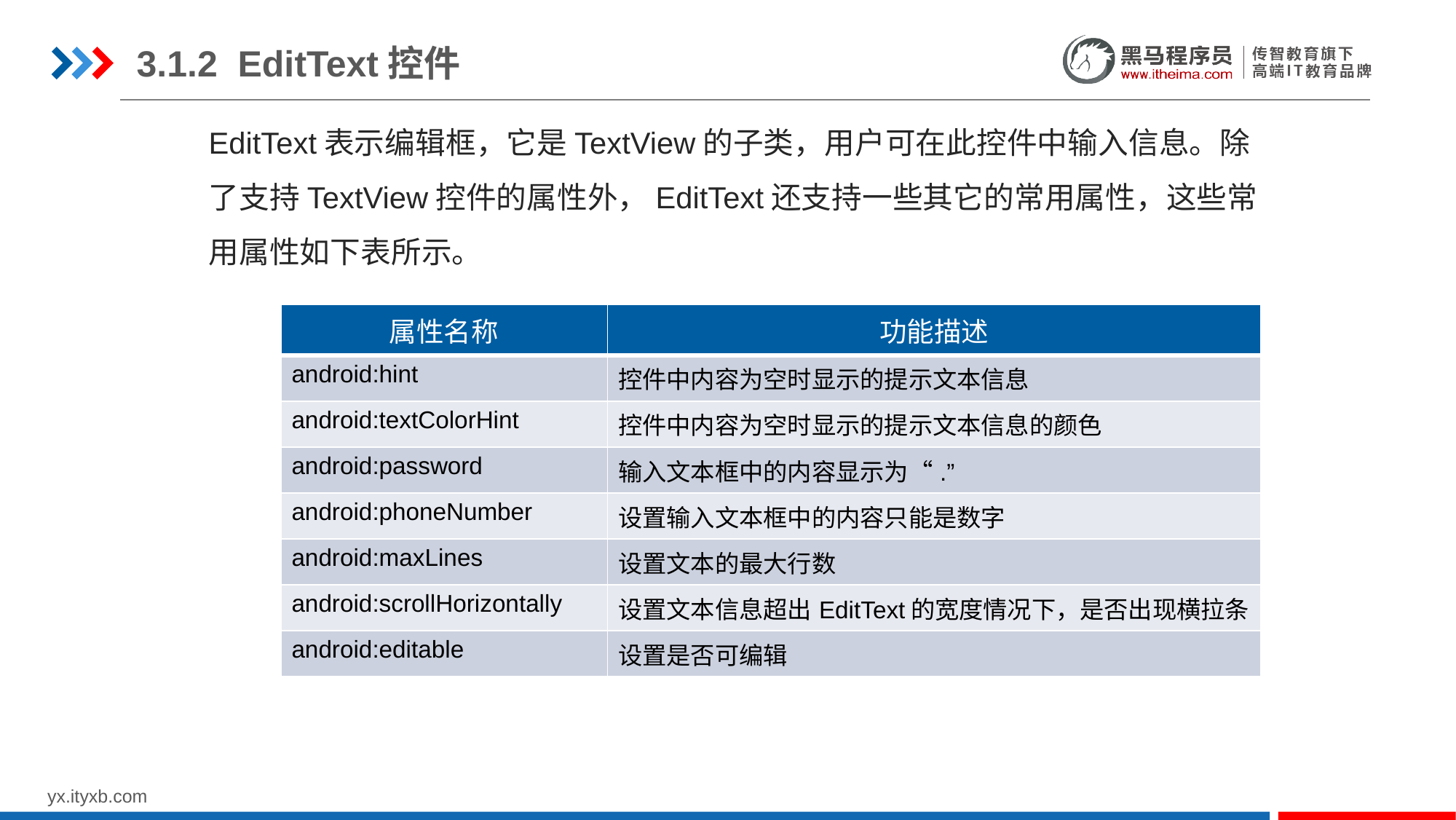

3.1.2  EditText控件
EditText表示编辑框，它是TextView的子类，用户可在此控件中输入信息。除了支持TextView控件的属性外，EditText还支持一些其它的常用属性，这些常用属性如下表所示。
| 属性名称 | 功能描述 |
| --- | --- |
| android:hint | 控件中内容为空时显示的提示文本信息 |
| android:textColorHint | 控件中内容为空时显示的提示文本信息的颜色 |
| android:password | 输入文本框中的内容显示为“.” |
| android:phoneNumber | 设置输入文本框中的内容只能是数字 |
| android:maxLines | 设置文本的最大行数 |
| android:scrollHorizontally | 设置文本信息超出EditText的宽度情况下，是否出现横拉条 |
| android:editable | 设置是否可编辑 |